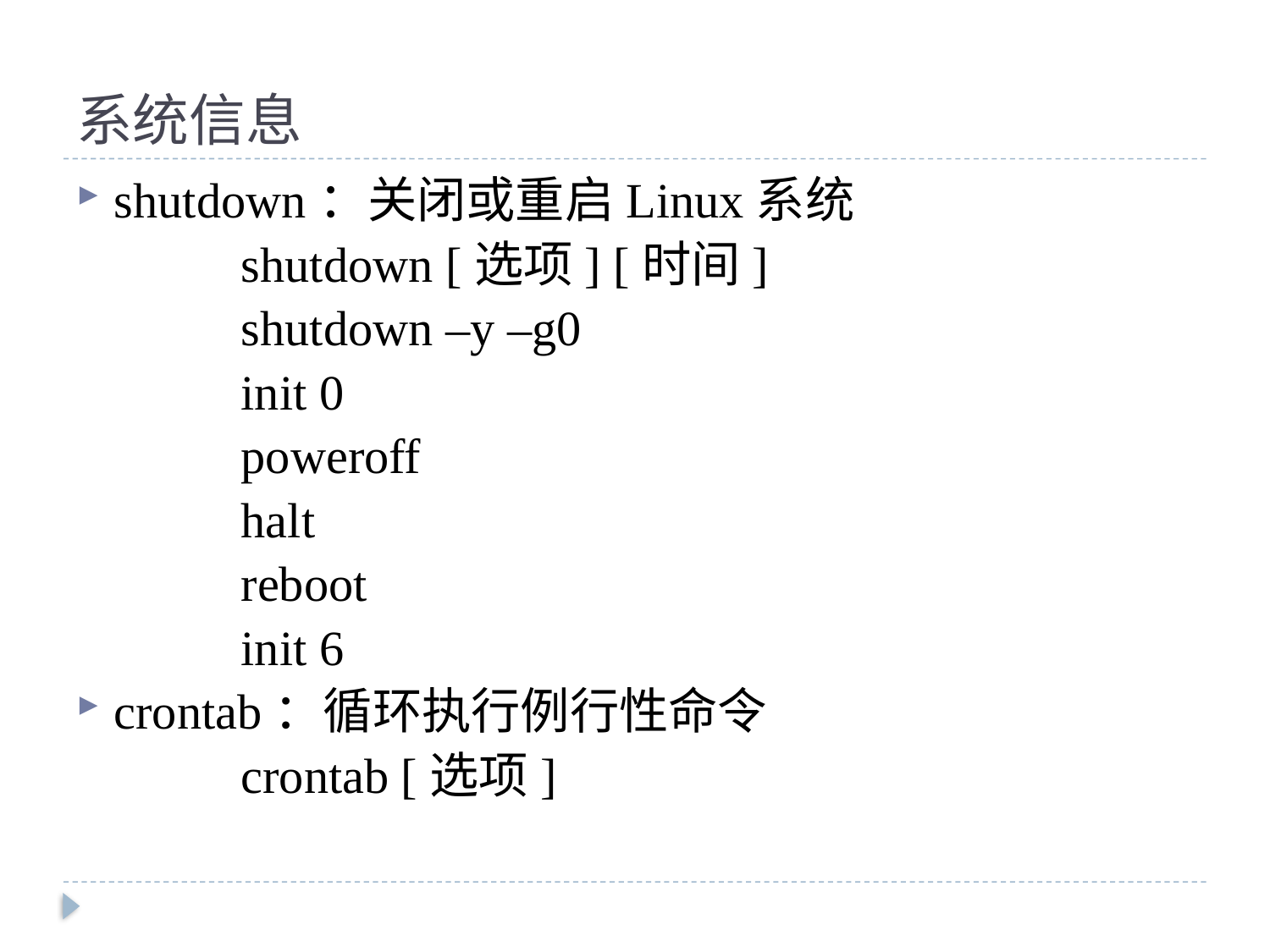

# 系统信息
shutdown：关闭或重启Linux系统
		shutdown [选项] [时间]
		shutdown –y –g0
		init 0
		poweroff
		halt
		reboot
		init 6
crontab：循环执行例行性命令
		crontab [选项]